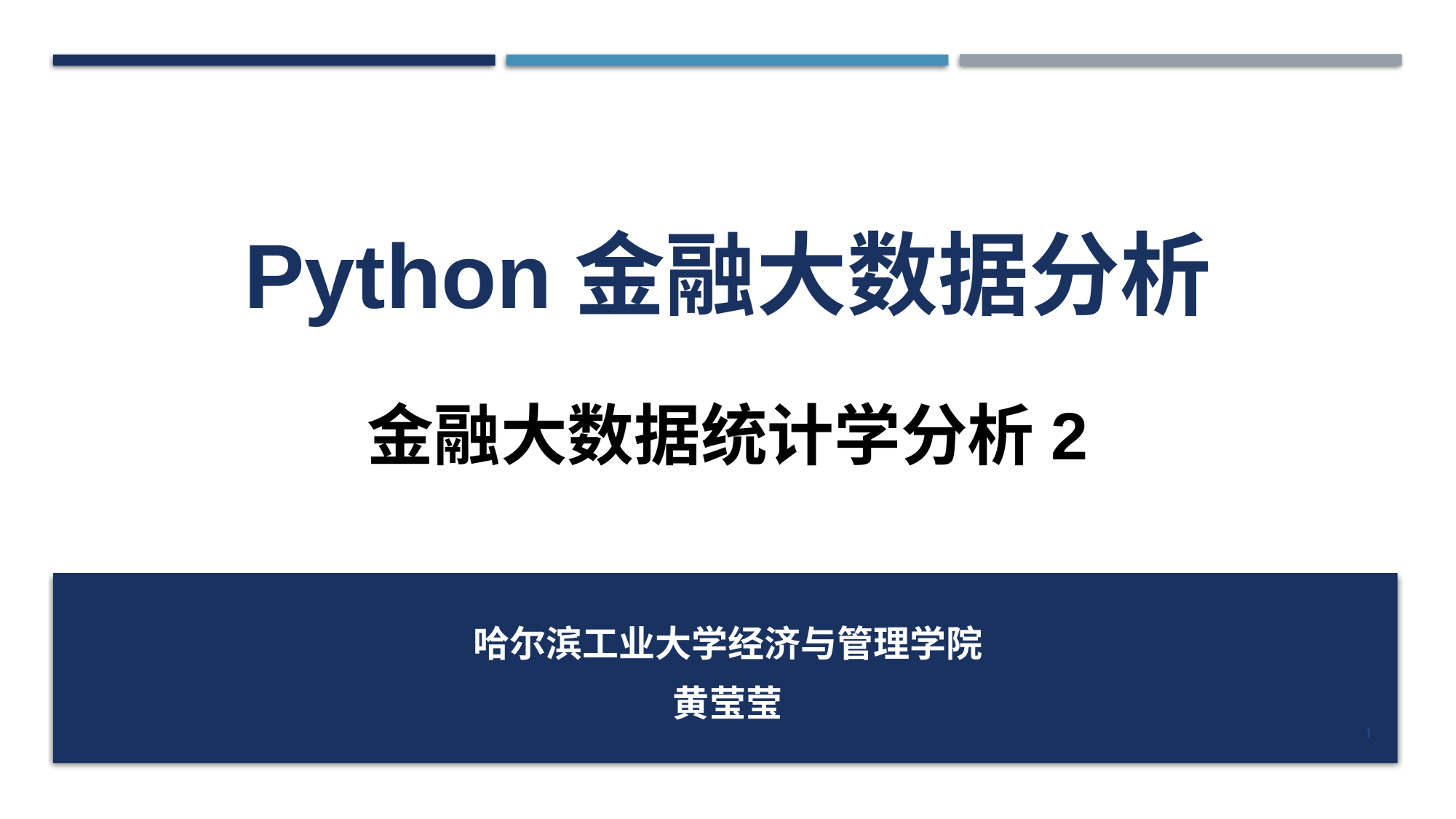

Python金融大数据分析
金融大数据统计学分析2
哈尔滨工业大学经济与管理学院
黄莹莹
1